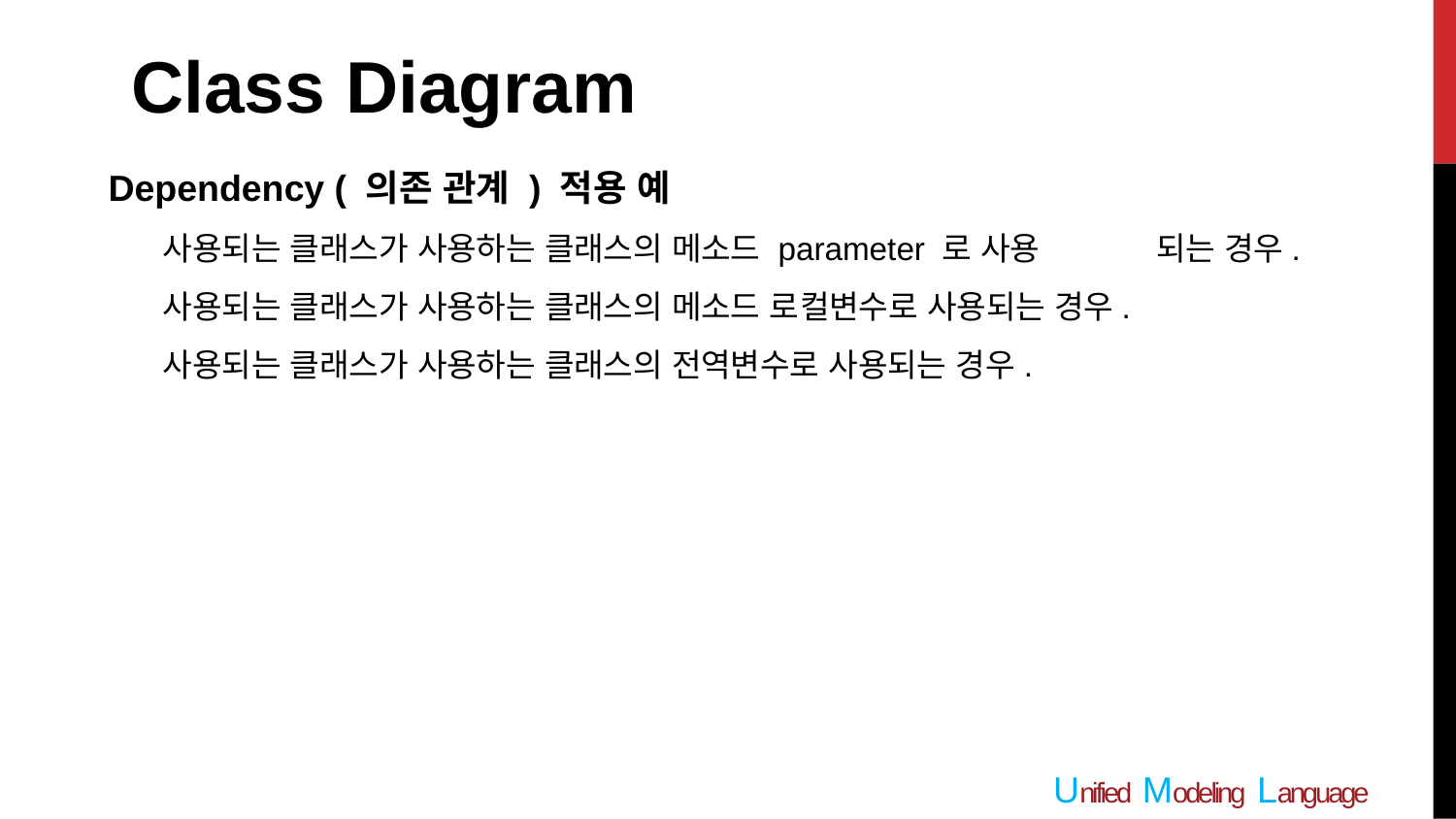

Class Diagram
Dependency ( 의존 관계 ) 적용 예
  사용되는 클래스가 사용하는 클래스의 메소드 parameter 로 사용	되는 경우.
  사용되는 클래스가 사용하는 클래스의 메소드 로컬변수로 사용되는 경우.
  사용되는 클래스가 사용하는 클래스의 전역변수로 사용되는 경우.